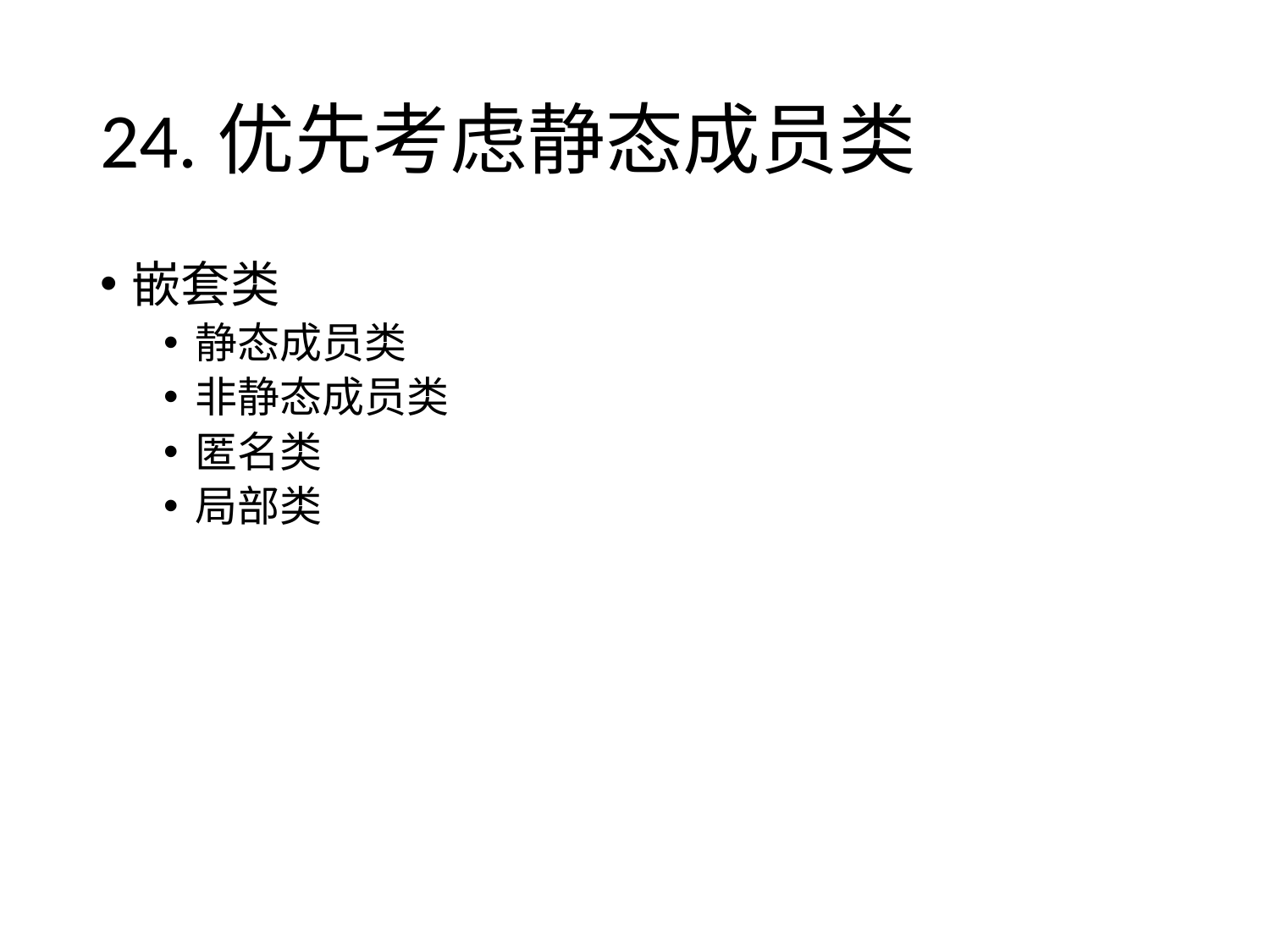

# 24.优先考虑静态成员类
嵌套类
静态成员类
非静态成员类
匿名类
局部类